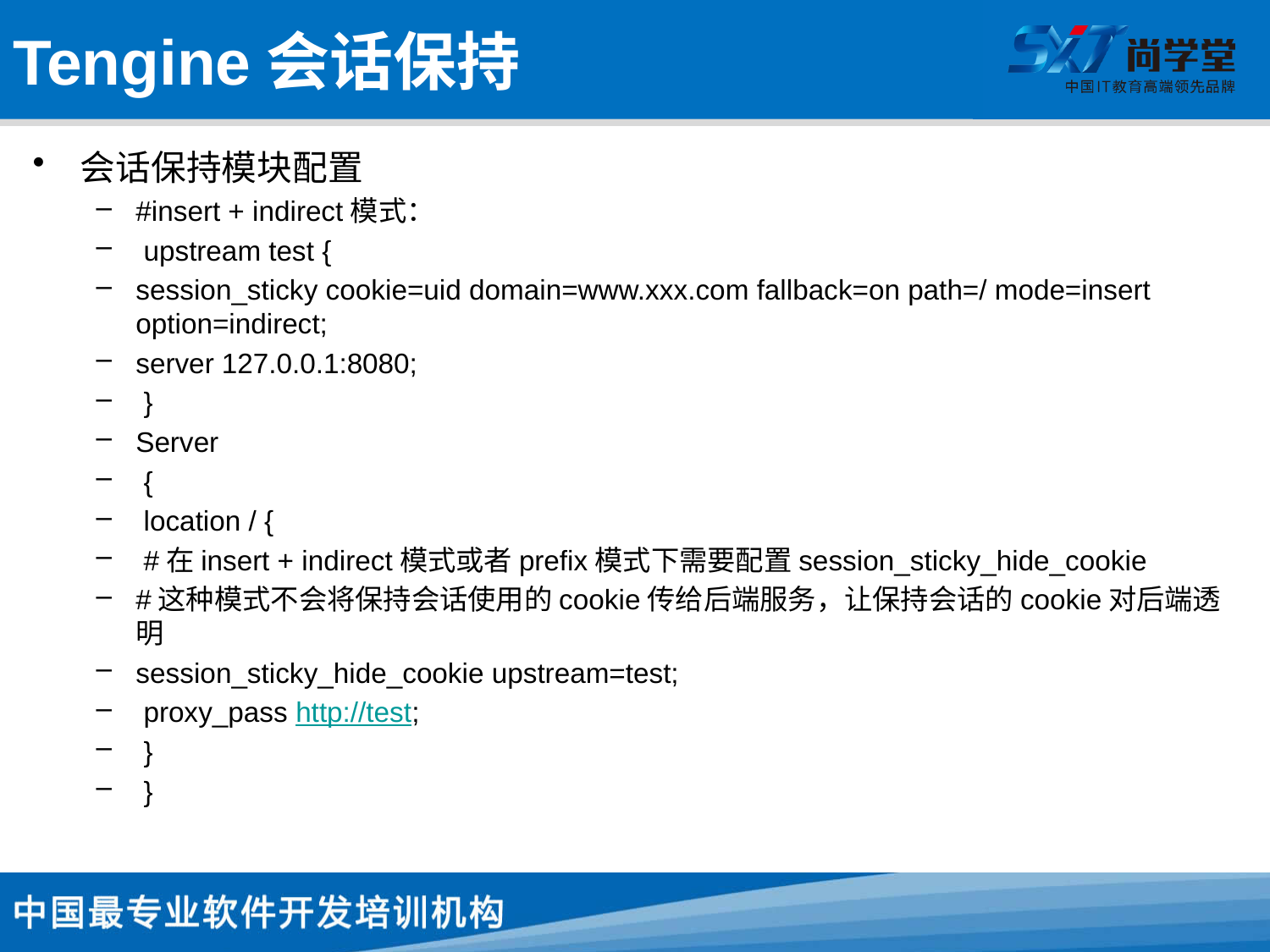

# Tengine会话保持
会话保持模块配置
#insert + indirect模式：
 upstream test {
session_sticky cookie=uid domain=www.xxx.com fallback=on path=/ mode=insert option=indirect;
server 127.0.0.1:8080;
 }
Server
 {
 location / {
 #在insert + indirect模式或者prefix模式下需要配置session_sticky_hide_cookie
#这种模式不会将保持会话使用的cookie传给后端服务，让保持会话的cookie对后端透明
session_sticky_hide_cookie upstream=test;
 proxy_pass http://test;
 }
 }